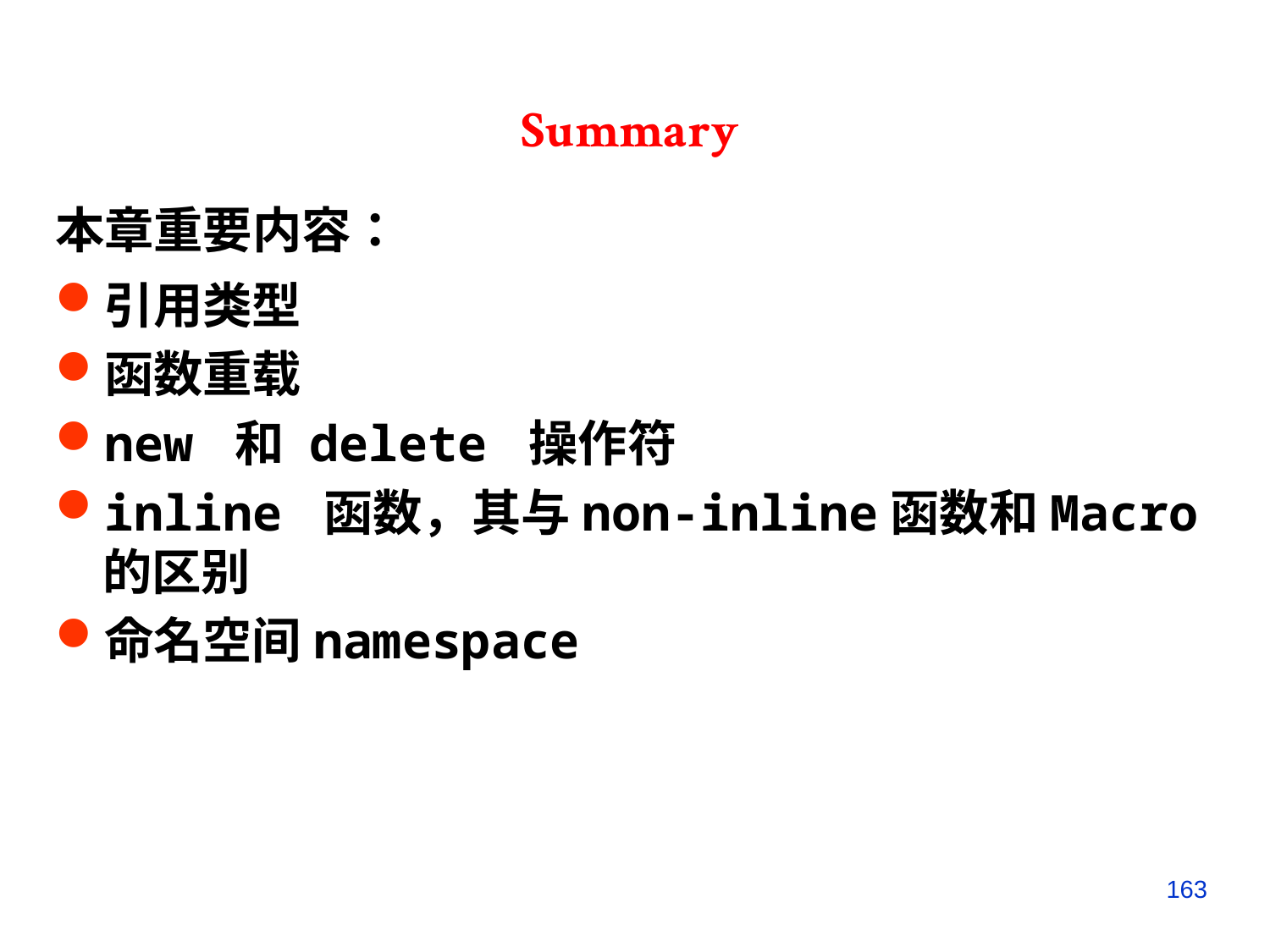

Summary
本章重要内容：
引用类型
函数重载
new 和 delete 操作符
inline 函数，其与non-inline函数和Macro的区别
命名空间namespace
163